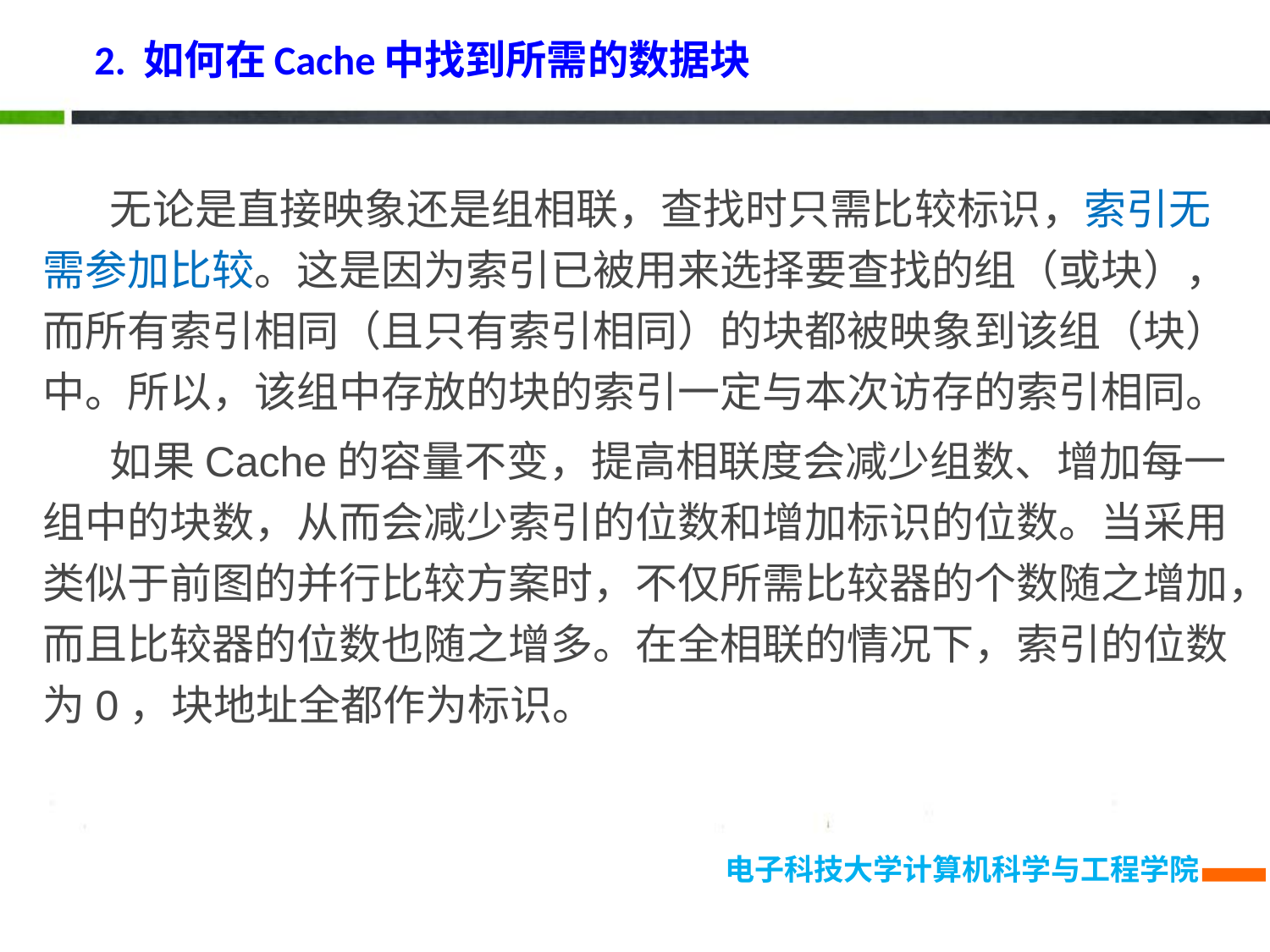

2. 如何在Cache中找到所需的数据块
      无论是直接映象还是组相联，查找时只需比较标识，索引无需参加比较。这是因为索引已被用来选择要查找的组（或块），而所有索引相同（且只有索引相同）的块都被映象到该组（块）中。所以，该组中存放的块的索引一定与本次访存的索引相同。
      如果Cache的容量不变，提高相联度会减少组数、增加每一组中的块数，从而会减少索引的位数和增加标识的位数。当采用类似于前图的并行比较方案时，不仅所需比较器的个数随之增加，而且比较器的位数也随之增多。在全相联的情况下，索引的位数为0，块地址全都作为标识。
33